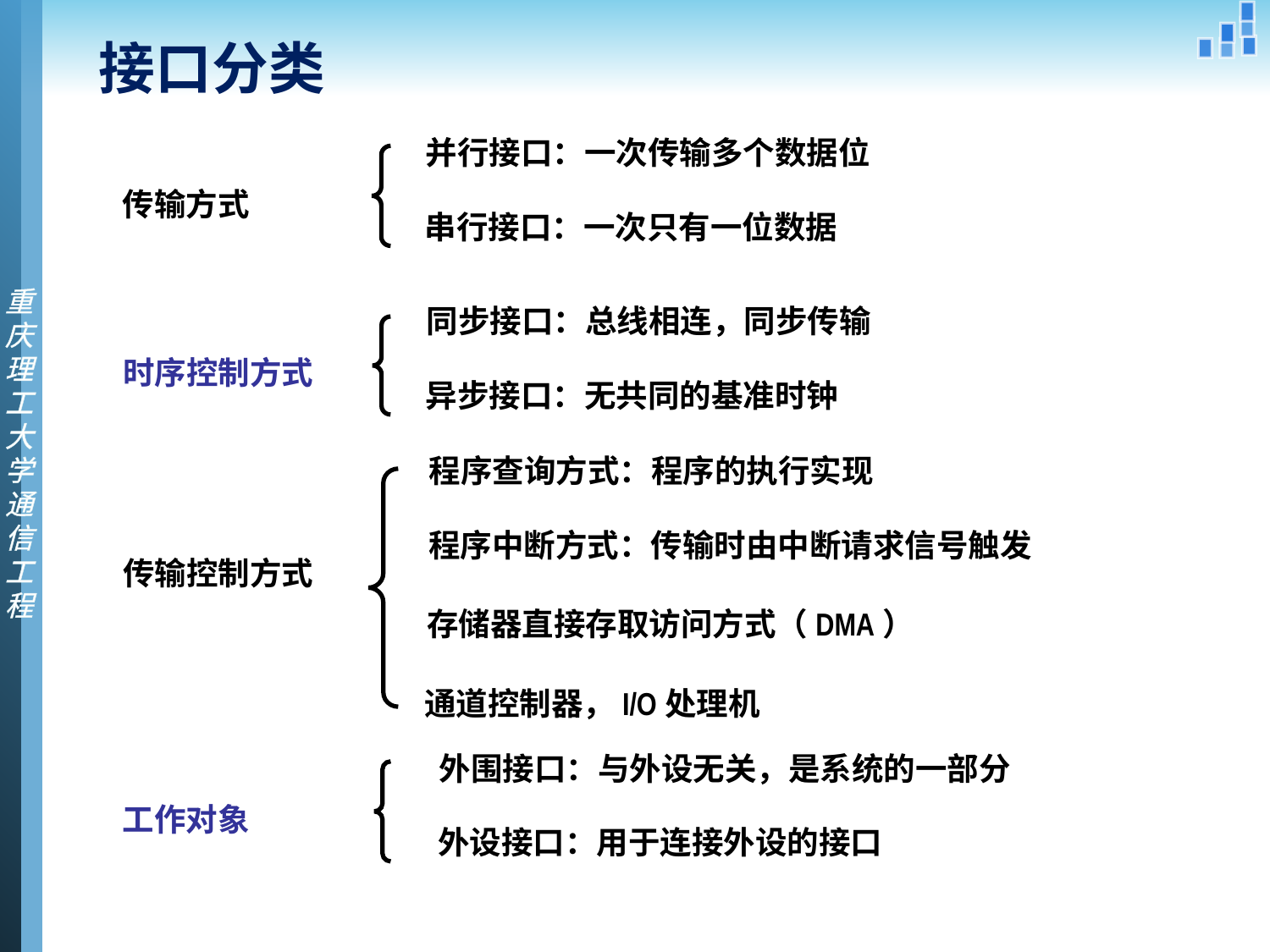

# 接口分类
并行接口：一次传输多个数据位

传输方式
串行接口：一次只有一位数据
同步接口：总线相连，同步传输

时序控制方式
异步接口：无共同的基准时钟
程序查询方式：程序的执行实现

程序中断方式：传输时由中断请求信号触发
传输控制方式
存储器直接存取访问方式（DMA）
通道控制器，I/O处理机
外围接口：与外设无关，是系统的一部分

工作对象
外设接口：用于连接外设的接口